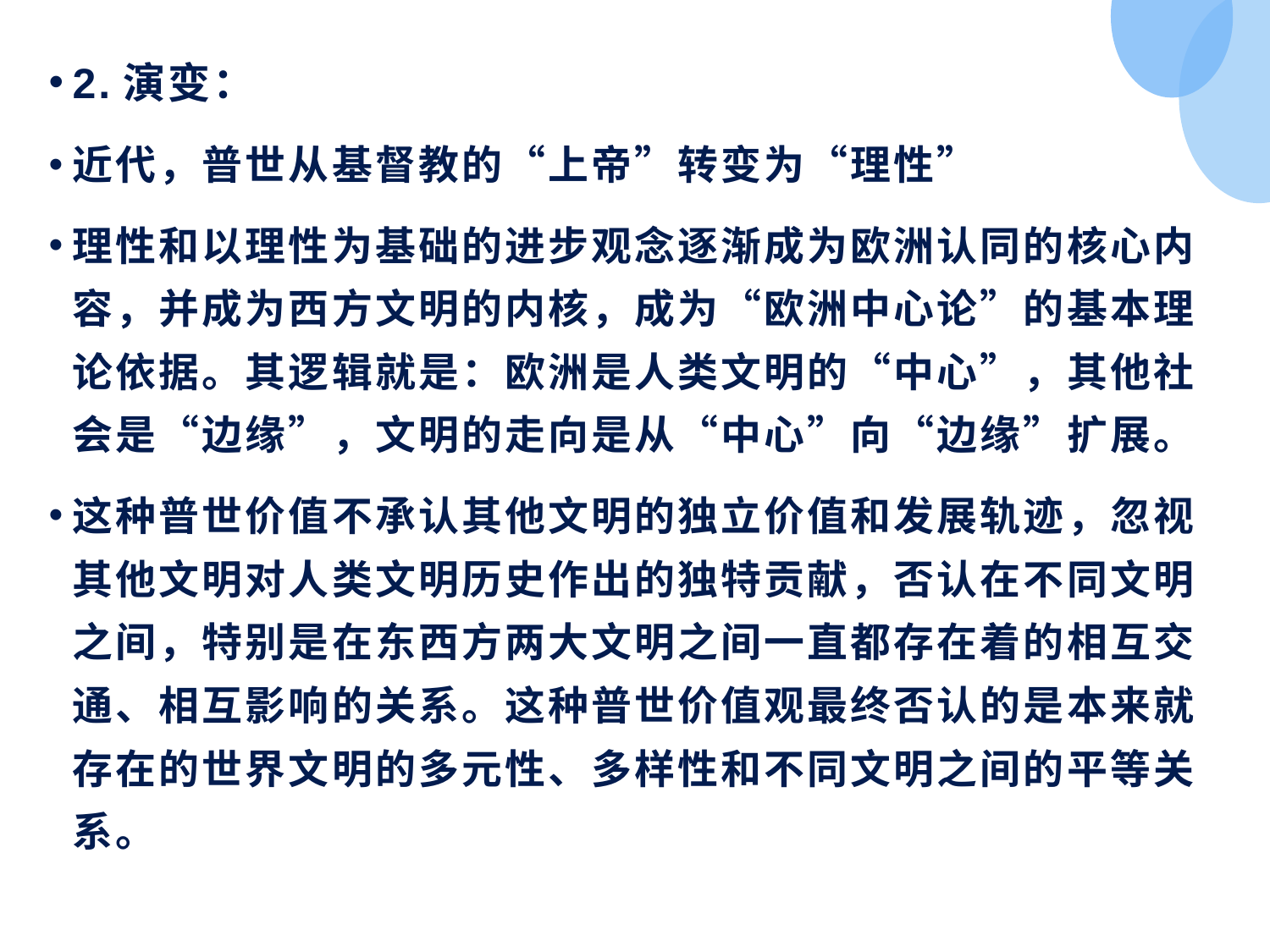

2.演变：
近代，普世从基督教的“上帝”转变为“理性”
理性和以理性为基础的进步观念逐渐成为欧洲认同的核心内容，并成为西方文明的内核，成为“欧洲中心论”的基本理论依据。其逻辑就是：欧洲是人类文明的“中心”，其他社会是“边缘”，文明的走向是从“中心”向“边缘”扩展。
这种普世价值不承认其他文明的独立价值和发展轨迹，忽视其他文明对人类文明历史作出的独特贡献，否认在不同文明之间，特别是在东西方两大文明之间一直都存在着的相互交通、相互影响的关系。这种普世价值观最终否认的是本来就存在的世界文明的多元性、多样性和不同文明之间的平等关系。